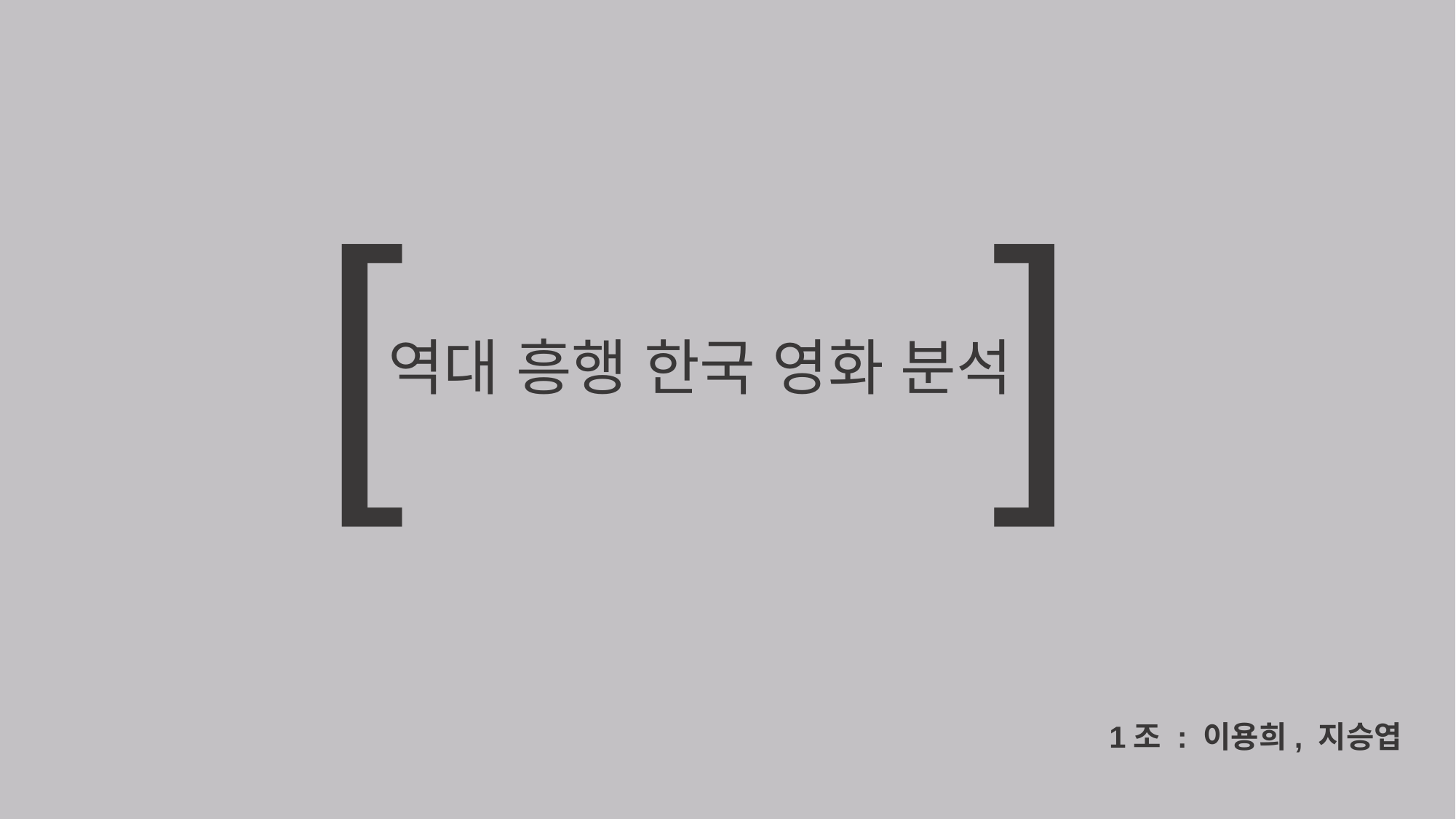

[       ]
역대 흥행 한국 영화 분석
1조 : 이용희, 지승엽